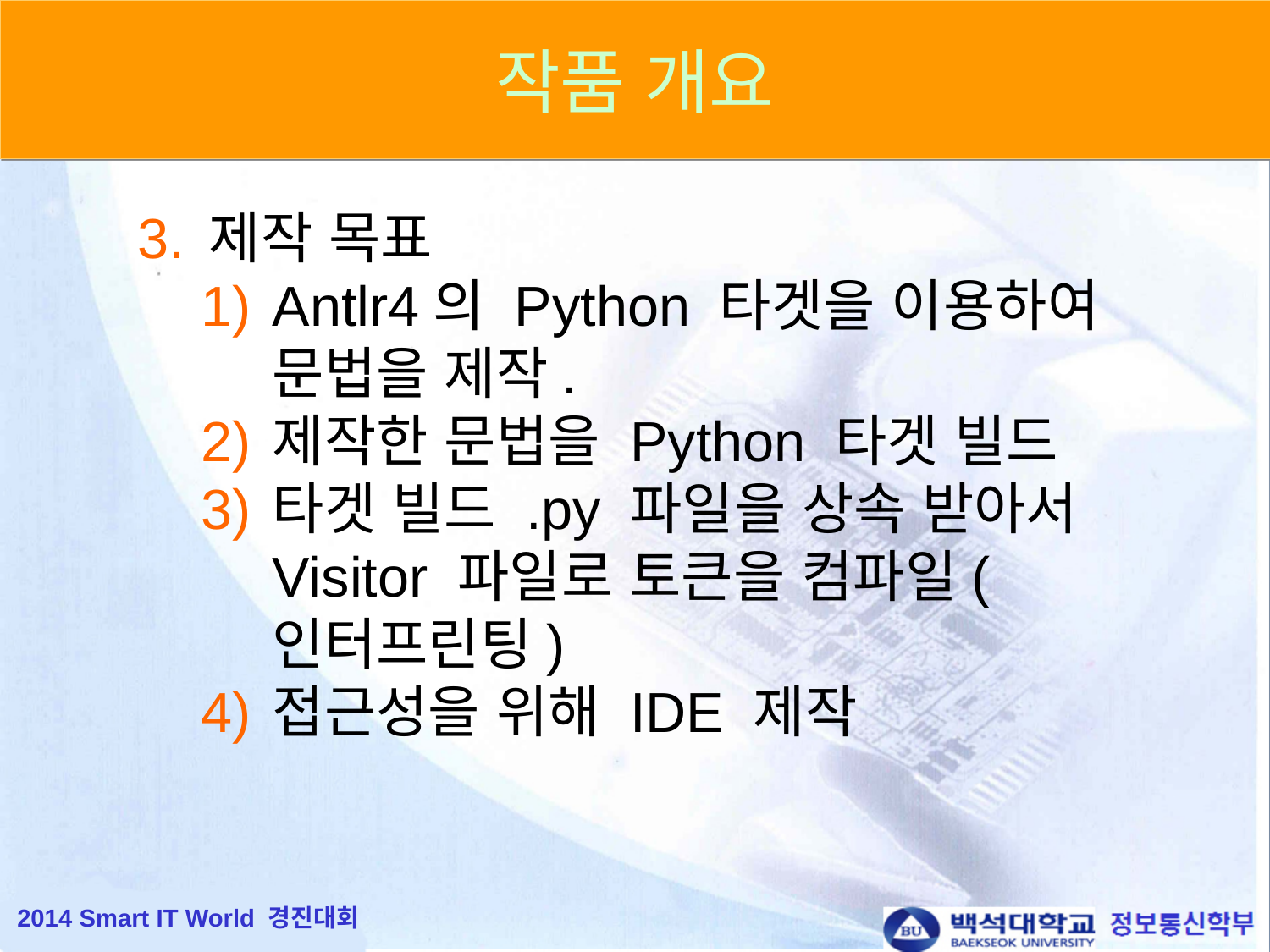

작품 개요
제작 목표
Antlr4의 Python 타겟을 이용하여 문법을 제작.
제작한 문법을 Python 타겟 빌드
타겟 빌드 .py 파일을 상속 받아서 Visitor 파일로 토큰을 컴파일(인터프린팅)
접근성을 위해 IDE 제작
2014 Smart IT World 경진대회